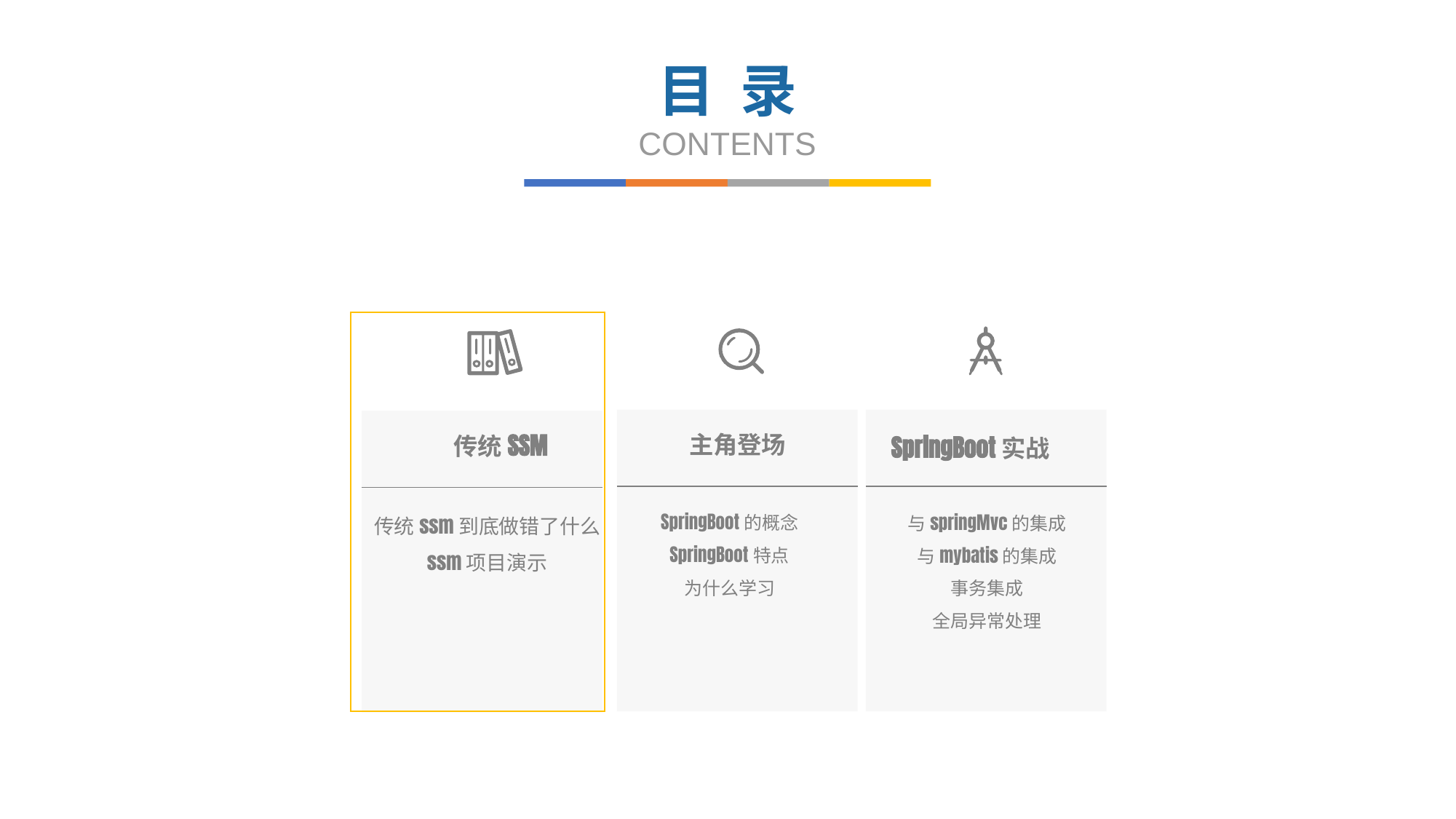

目  录
CONTENTS

主角登场
传统SSM
SpringBoot实战
SpringBoot的概念
SpringBoot特点
为什么学习
与springMvc的集成
与mybatis的集成
事务集成
全局异常处理
传统ssm到底做错了什么
ssm项目演示